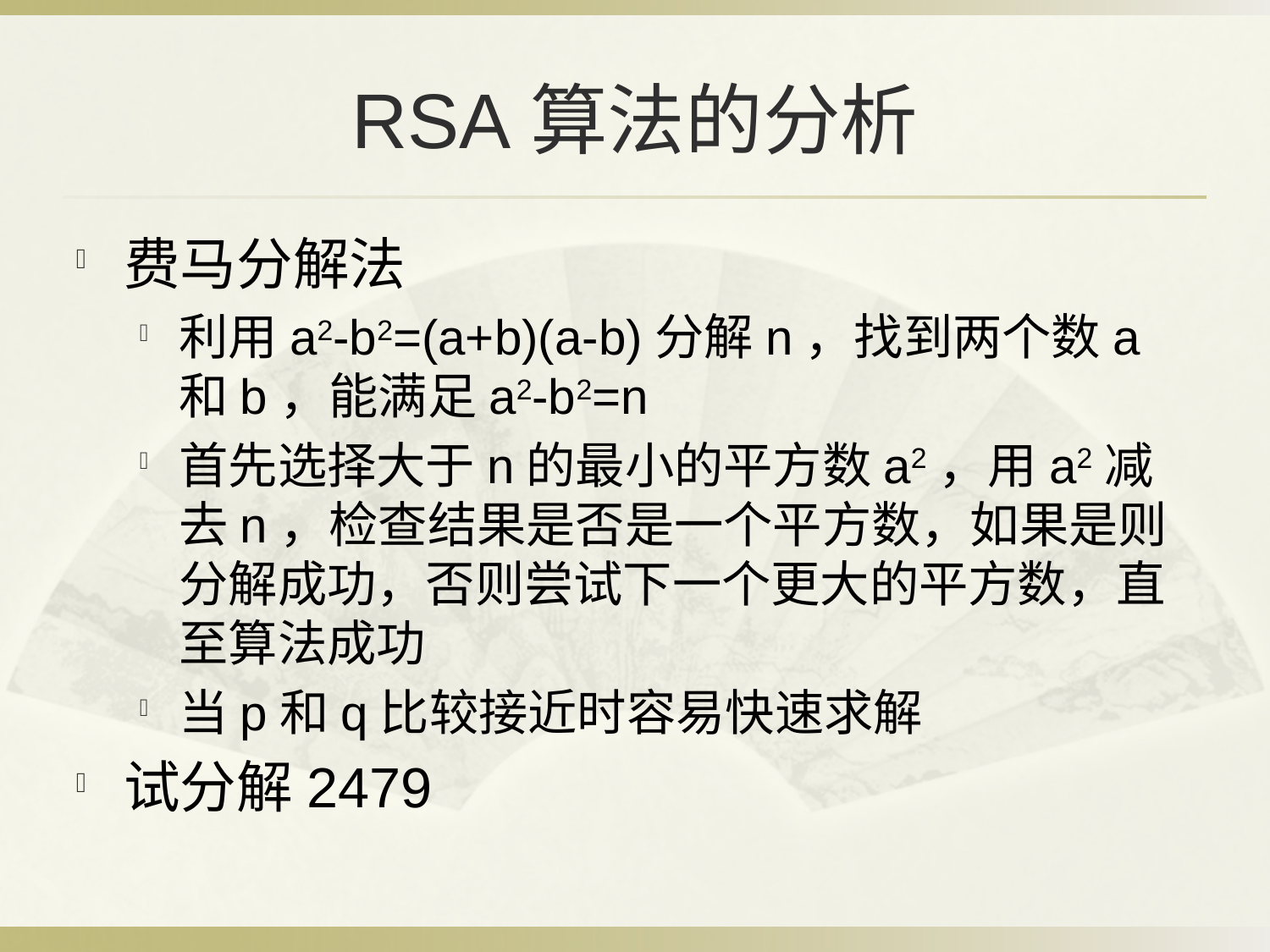

# RSA算法的分析
费马分解法
利用a2-b2=(a+b)(a-b)分解n，找到两个数a和b，能满足a2-b2=n
首先选择大于n的最小的平方数a2，用a2减去n，检查结果是否是一个平方数，如果是则分解成功，否则尝试下一个更大的平方数，直至算法成功
当p和q比较接近时容易快速求解
试分解2479